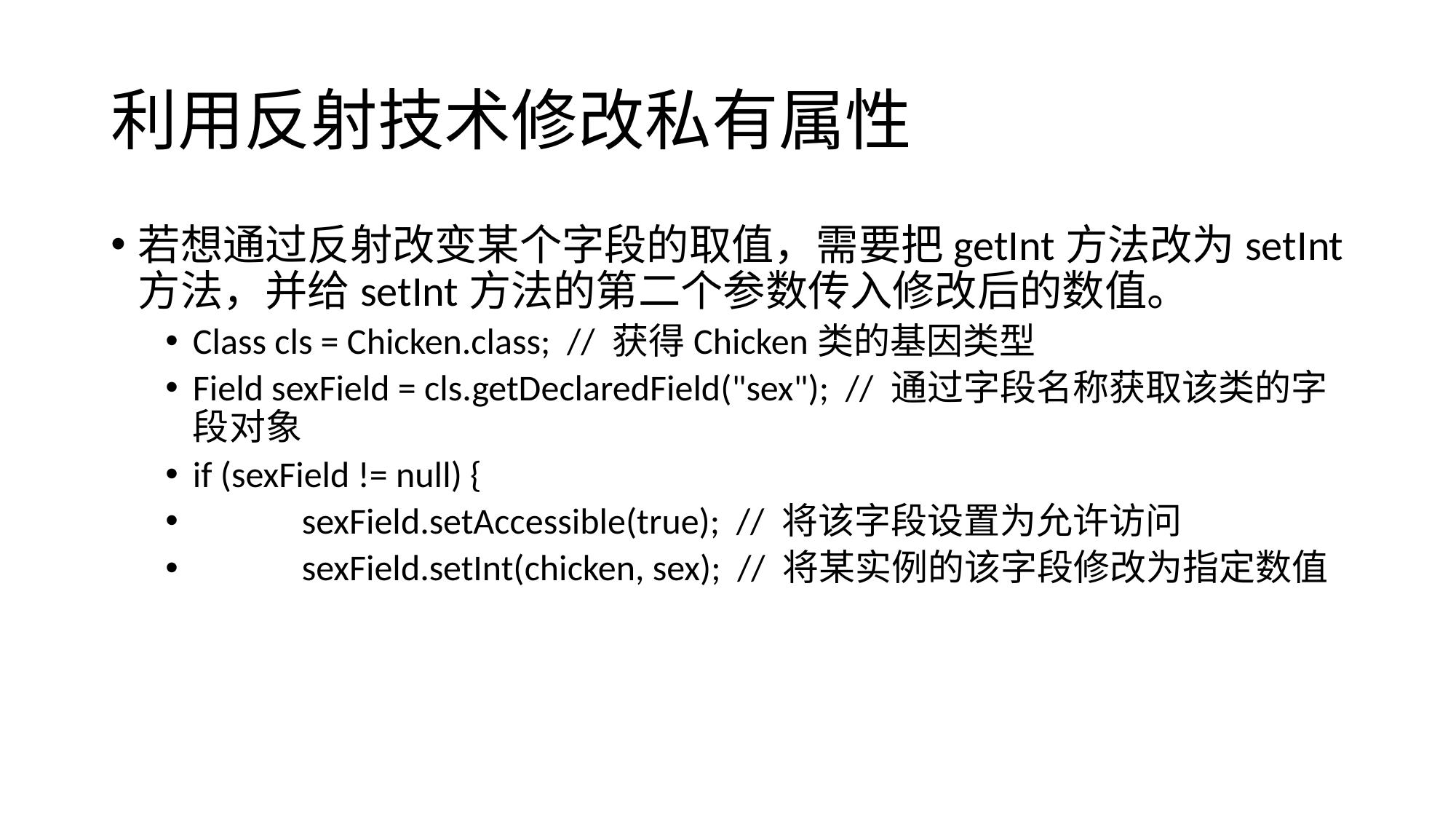

# 利用反射技术修改私有属性
若想通过反射改变某个字段的取值，需要把getInt方法改为setInt方法，并给setInt方法的第二个参数传入修改后的数值。
Class cls = Chicken.class;  // 获得Chicken类的基因类型
Field sexField = cls.getDeclaredField("sex");  // 通过字段名称获取该类的字段对象
if (sexField != null) {
	sexField.setAccessible(true);  // 将该字段设置为允许访问
	sexField.setInt(chicken, sex);  // 将某实例的该字段修改为指定数值